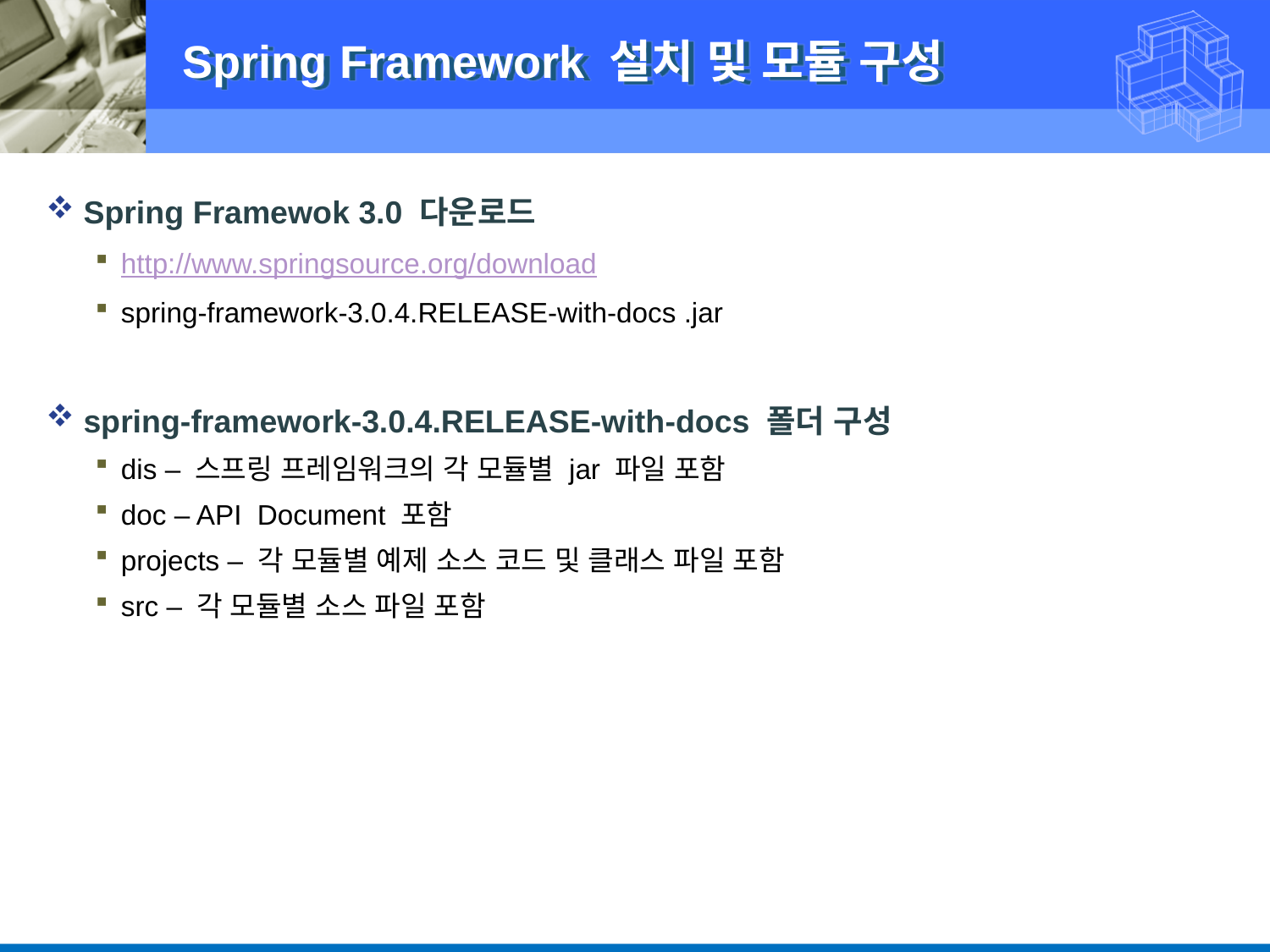

Spring Framework 설치 및 모듈 구성
Spring Framewok 3.0 다운로드
http://www.springsource.org/download
spring-framework-3.0.4.RELEASE-with-docs .jar

spring-framework-3.0.4.RELEASE-with-docs 폴더 구성
dis – 스프링 프레임워크의 각 모듈별 jar 파일 포함
doc – API  Document 포함
projects – 각 모듈별 예제 소스 코드 및 클래스 파일 포함
src – 각 모듈별 소스 파일 포함